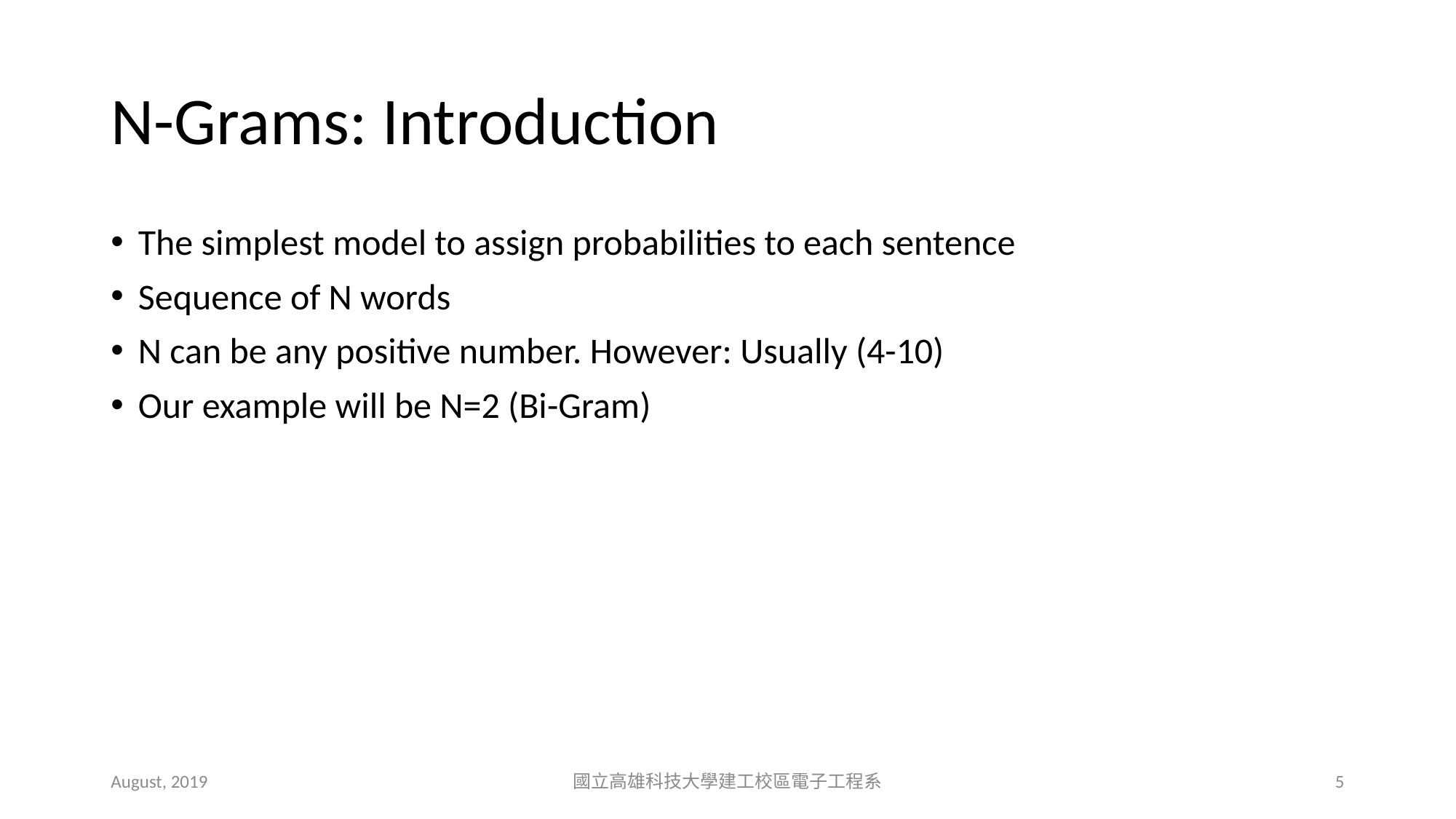

# N-Grams: Introduction
The simplest model to assign probabilities to each sentence
Sequence of N words
N can be any positive number. However: Usually (4-10)
Our example will be N=2 (Bi-Gram)
August, 2019
國立高雄科技大學建工校區電子工程系
5